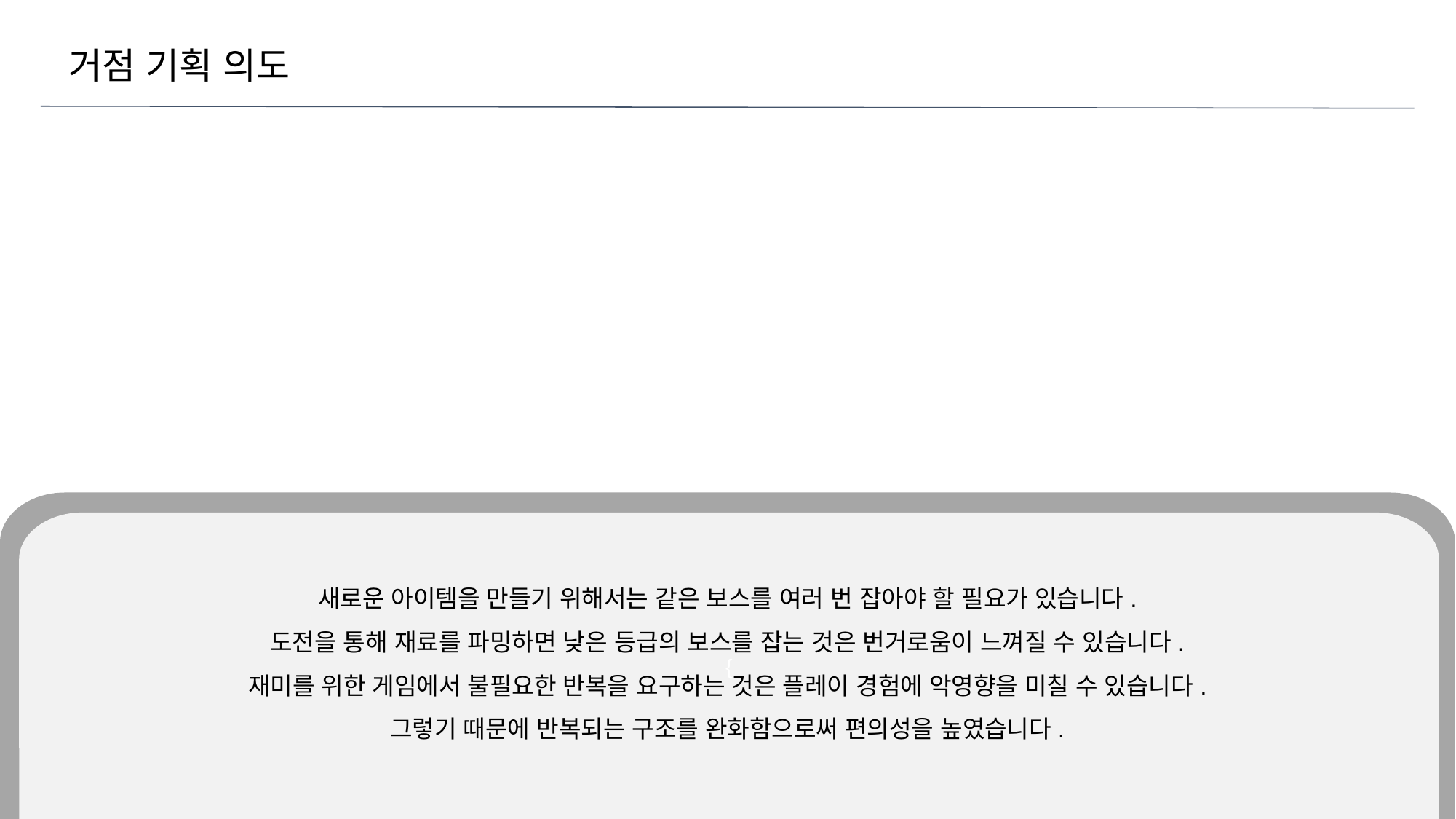

거점 기획 의도

{
새로운 아이템을 만들기 위해서는 같은 보스를 여러 번 잡아야 할 필요가 있습니다.
도전을 통해 재료를 파밍하면 낮은 등급의 보스를 잡는 것은 번거로움이 느껴질 수 있습니다.
재미를 위한 게임에서 불필요한 반복을 요구하는 것은 플레이 경험에 악영향을 미칠 수 있습니다.
그렇기 때문에 반복되는 구조를 완화함으로써 편의성을 높였습니다.